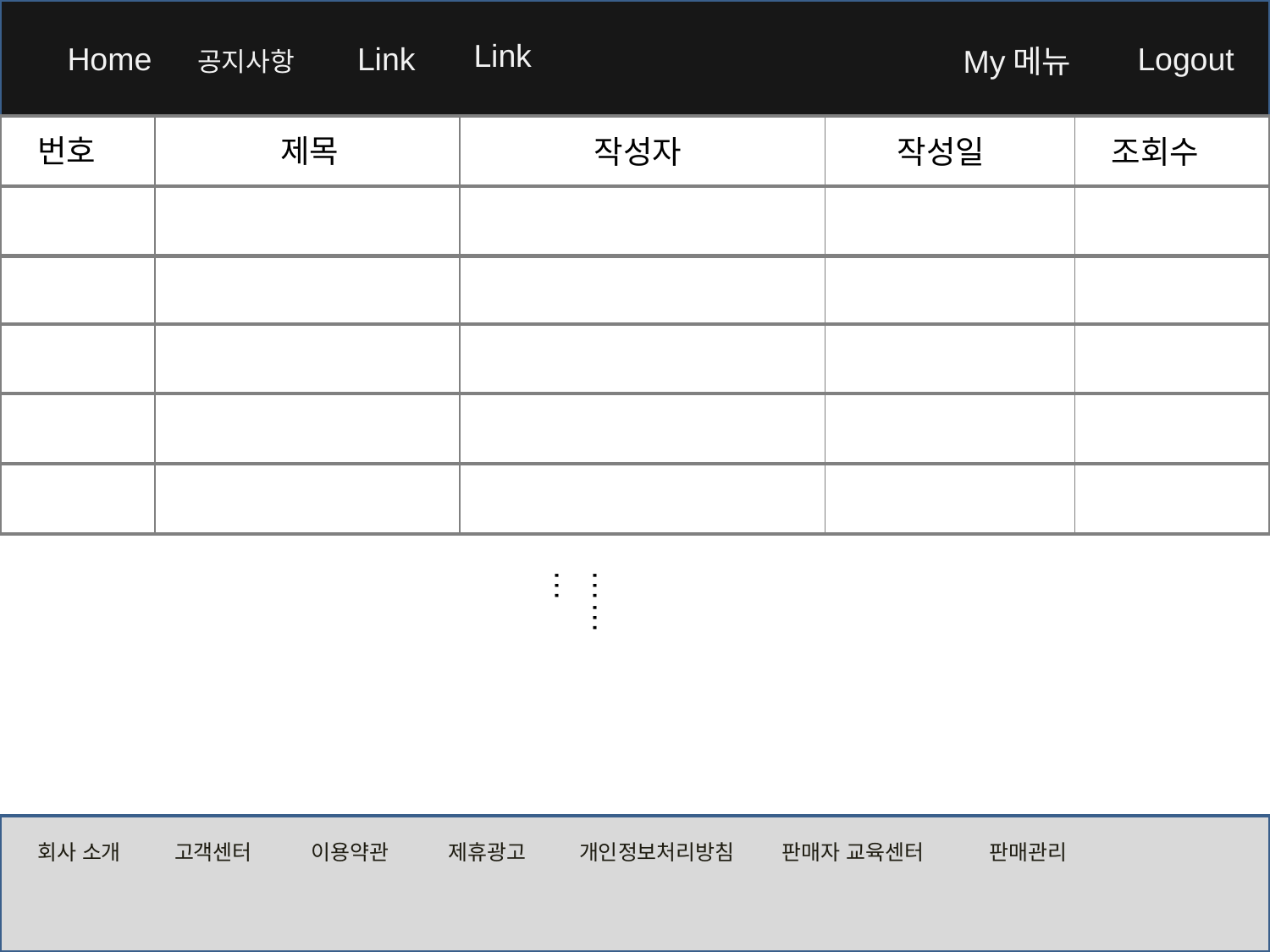

공지사항 클릭 시
Link
Home
Link
Logout
My메뉴
공지사항

번호
제목
작성자
작성일
조회수

………

회사 소개         고객센터          이용약관          제휴광고         개인정보처리방침        판매자 교육센터           판매관리